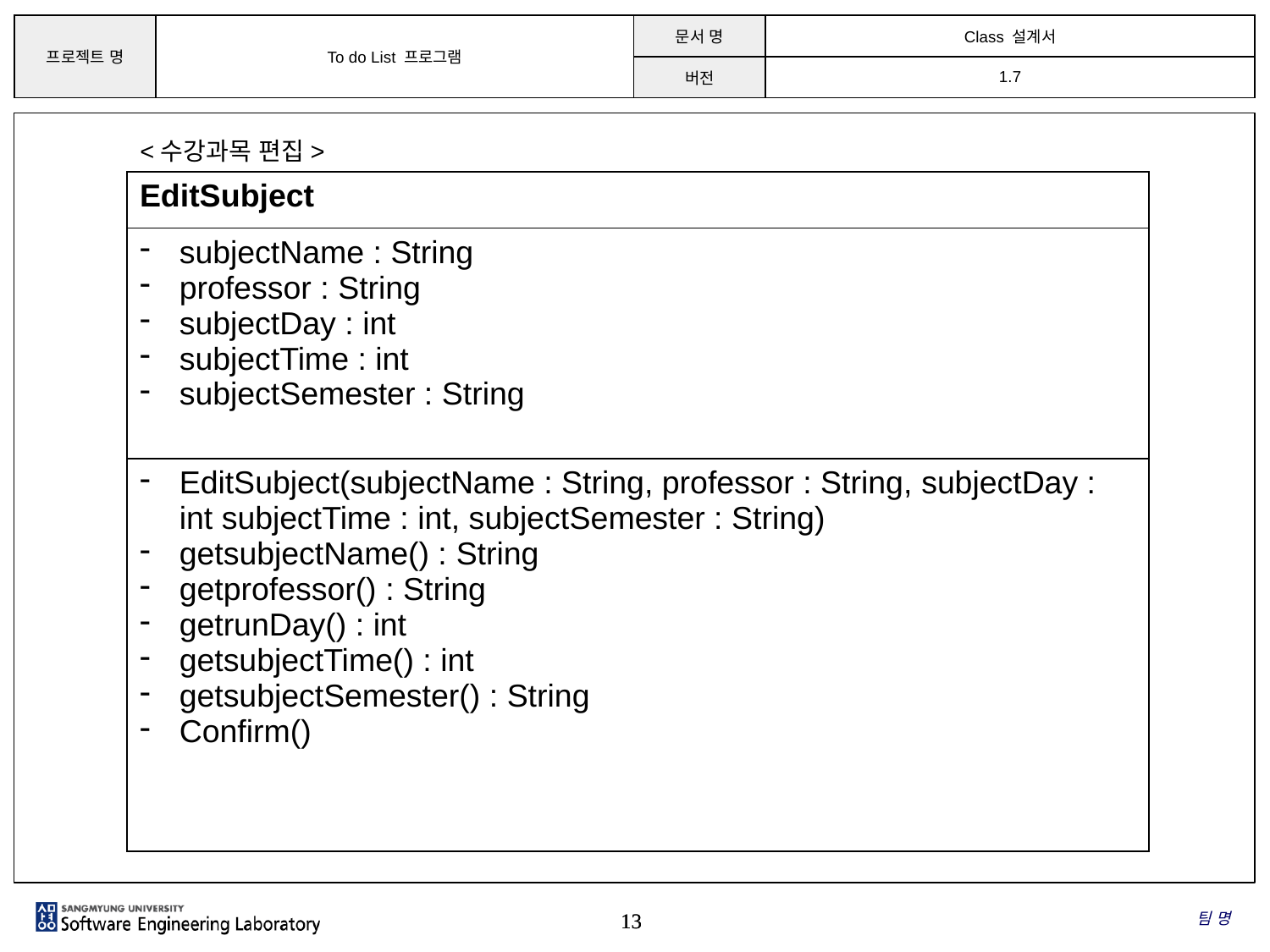

<수강과목 편집>
| EditSubject |
| --- |
| subjectName : String professor : String subjectDay : int subjectTime : int subjectSemester : String |
| EditSubject(subjectName : String, professor : String, subjectDay : int subjectTime : int, subjectSemester : String) getsubjectName() : String getprofessor() : String getrunDay() : int getsubjectTime() : int getsubjectSemester() : String Confirm() |
팀 명